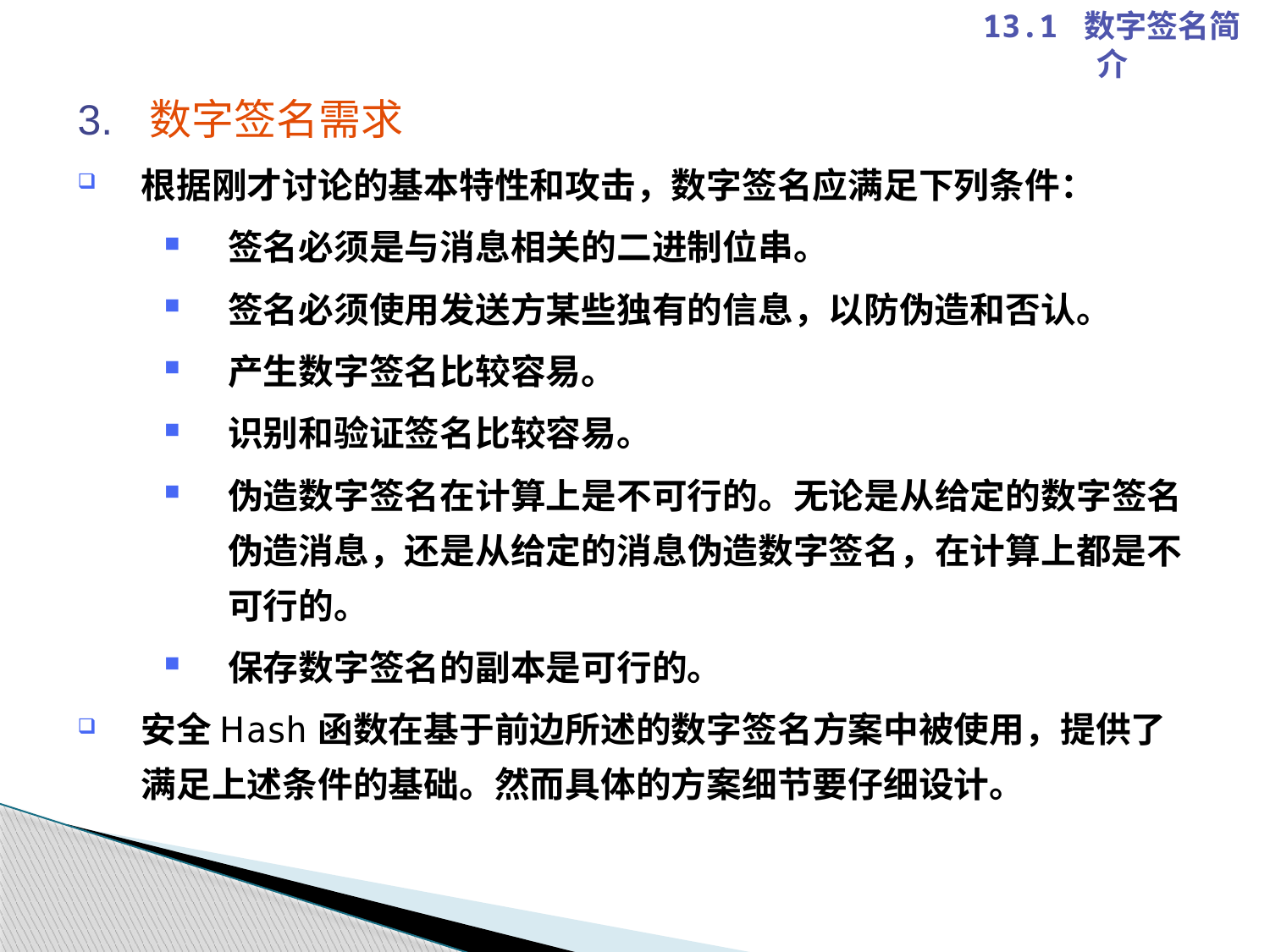

13.1 数字签名简介
数字签名需求
根据刚才讨论的基本特性和攻击，数字签名应满足下列条件：
签名必须是与消息相关的二进制位串。
签名必须使用发送方某些独有的信息，以防伪造和否认。
产生数字签名比较容易。
识别和验证签名比较容易。
伪造数字签名在计算上是不可行的。无论是从给定的数字签名伪造消息，还是从给定的消息伪造数字签名，在计算上都是不可行的。
保存数字签名的副本是可行的。
安全Hash函数在基于前边所述的数字签名方案中被使用，提供了满足上述条件的基础。然而具体的方案细节要仔细设计。